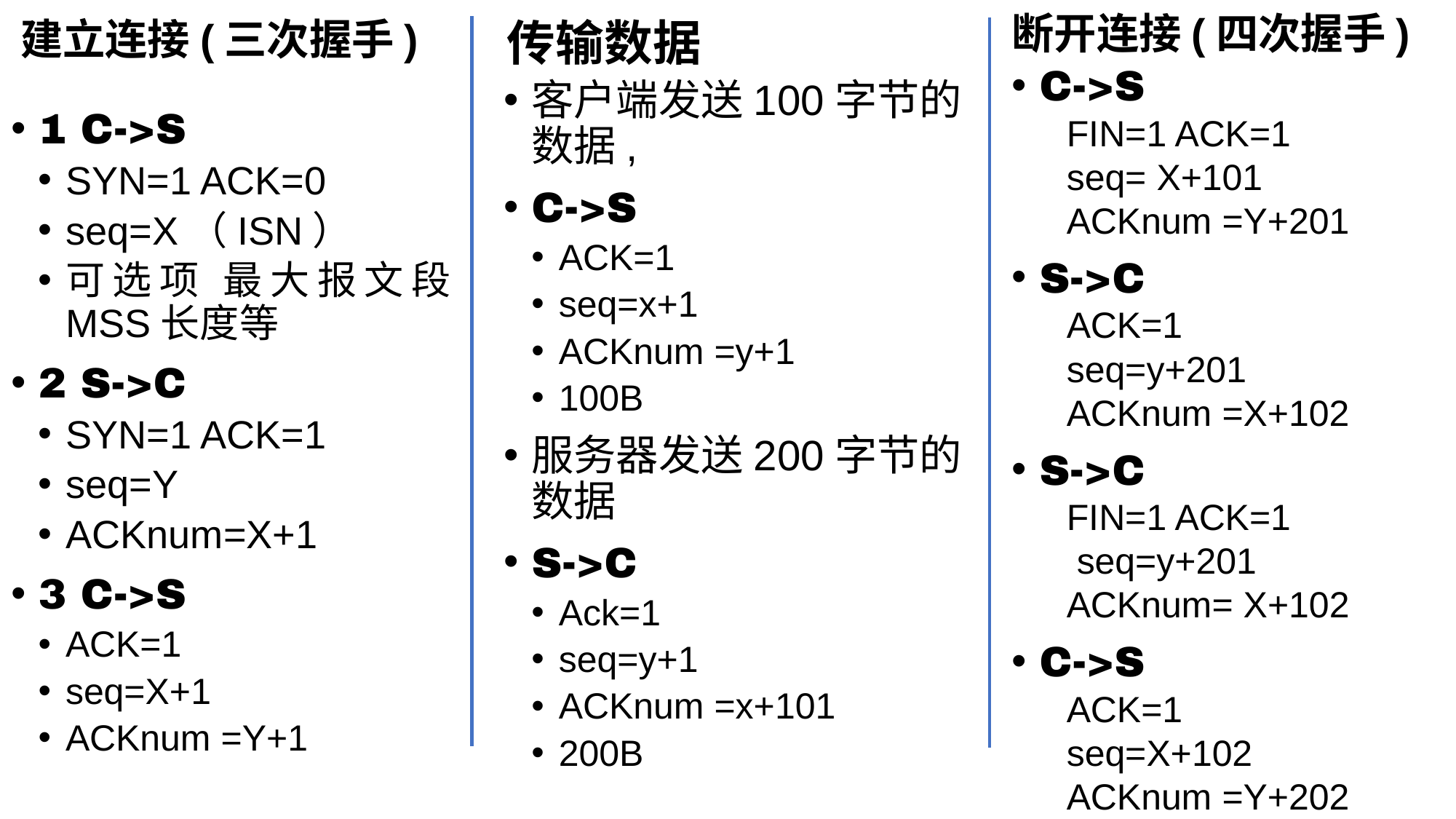

断开连接(四次握手)
建立连接(三次握手)
传输数据
C->S
FIN=1 ACK=1
seq= X+101
ACKnum =Y+201
S->C
ACK=1
seq=y+201
ACKnum =X+102
S->C
FIN=1 ACK=1
 seq=y+201
ACKnum= X+102
C->S
ACK=1
seq=X+102
ACKnum =Y+202
客户端发送100字节的数据,
C->S
ACK=1
seq=x+1
ACKnum =y+1
100B
服务器发送200字节的数据
S->C
Ack=1
seq=y+1
ACKnum =x+101
200B

1 C->S
SYN=1 ACK=0
seq=X（ISN）
可选项 最大报文段MSS长度等
2 S->C
SYN=1 ACK=1
seq=Y
ACKnum=X+1
3 C->S
ACK=1
seq=X+1
ACKnum =Y+1